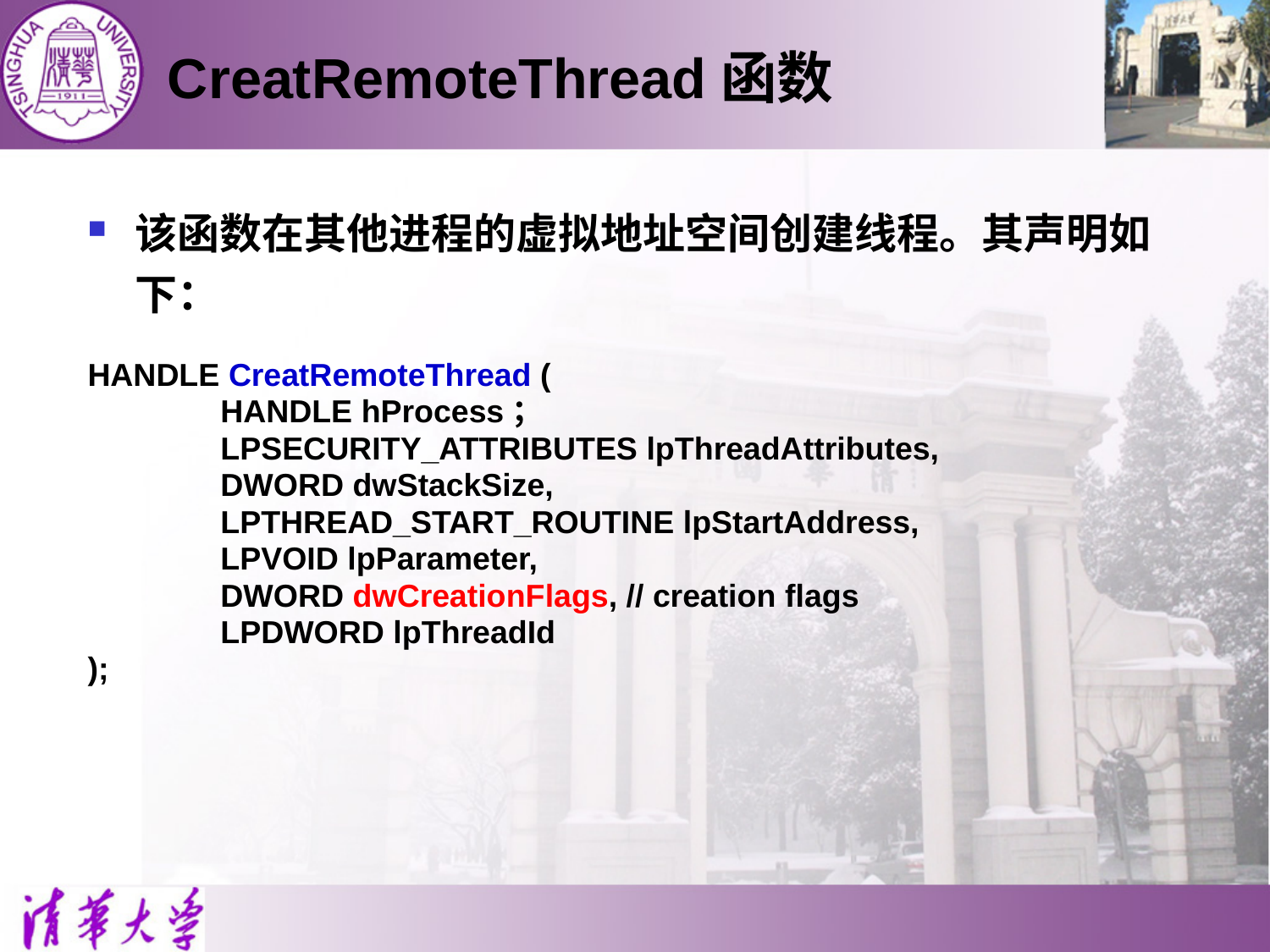

# CreatRemoteThread函数
该函数在其他进程的虚拟地址空间创建线程。其声明如下：

HANDLE CreatRemoteThread (
HANDLE hProcess；
LPSECURITY_ATTRIBUTES lpThreadAttributes,
DWORD dwStackSize,
LPTHREAD_START_ROUTINE lpStartAddress,
LPVOID lpParameter,
DWORD dwCreationFlags, // creation flags
LPDWORD lpThreadId
);